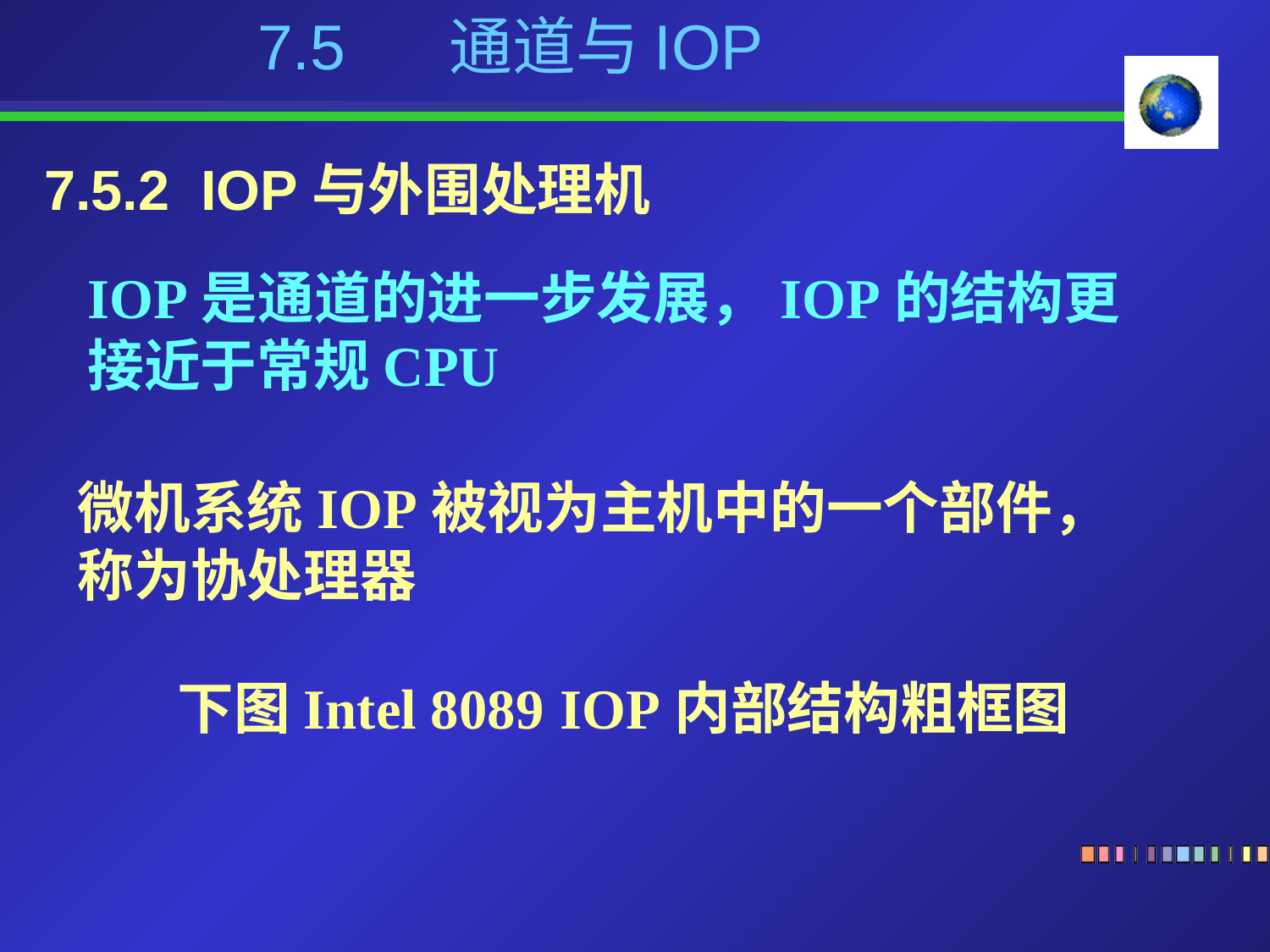

7.5     通道与IOP
7.5.2  IOP与外围处理机
IOP是通道的进一步发展，IOP的结构更接近于常规CPU
微机系统IOP被视为主机中的一个部件，称为协处理器
下图Intel 8089 IOP内部结构粗框图
92